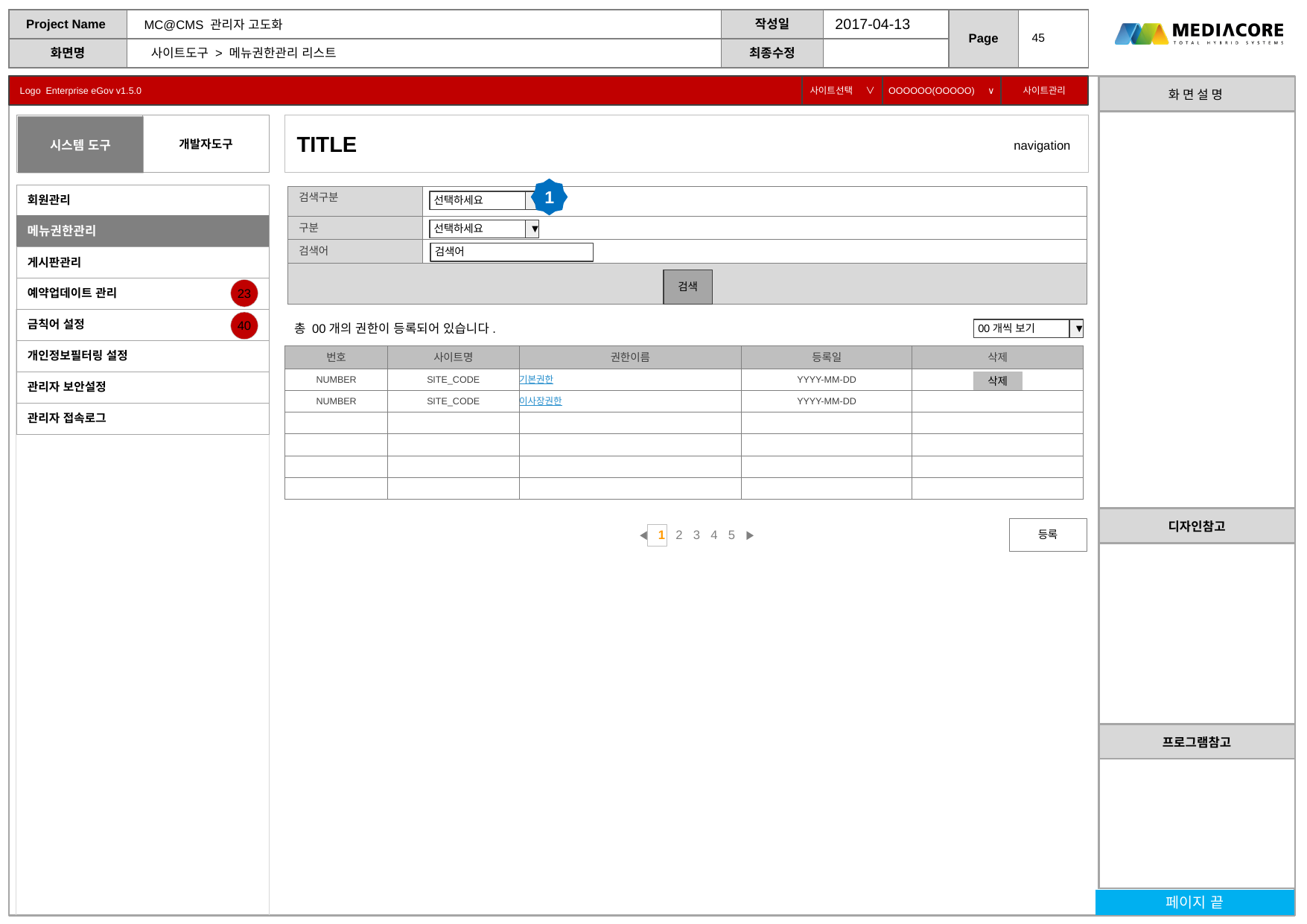

2017-04-13
45
사이트도구 > 메뉴권한관리 리스트
| 화 면 설 명 |
| --- |
|  |
| 디자인참고 |
|  |
| 프로그램참고 |
|  |
시스템 도구
1
| 검색구분 |  |
| --- | --- |
| 구분 |  |
| 검색어 |  |
|  |  |
선택하세요
▼
메뉴권한관리
선택하세요
▼
검색어
검색
23
40
총 00개의 권한이 등록되어 있습니다.
00개씩 보기
▼
| 번호 | 사이트명 | 권한이름 | 등록일 | 삭제 |
| --- | --- | --- | --- | --- |
| NUMBER | SITE\_CODE | 기본권한 | YYYY-MM-DD |  |
| NUMBER | SITE\_CODE | 이사장권한 | YYYY-MM-DD |  |
|  |  |  |  |  |
|  |  |  |  |  |
|  |  |  |  |  |
|  |  |  |  |  |
삭제
등록
◀   1   2   3   4   5   ▶